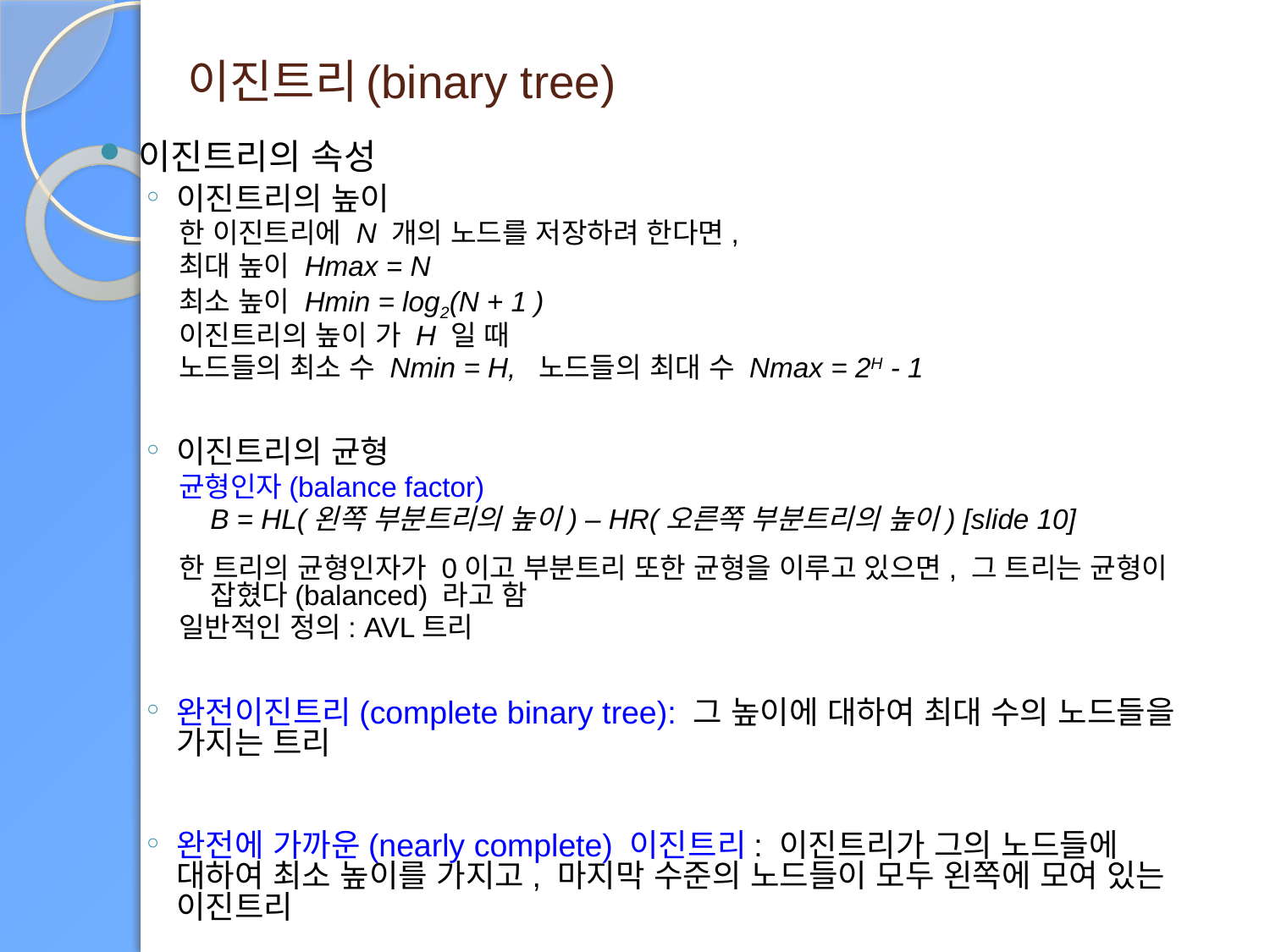

# 이진트리(binary tree)
이진트리의 속성
이진트리의 높이
한 이진트리에 N 개의 노드를 저장하려 한다면,
최대 높이 Hmax = N
최소 높이 Hmin = log2(N + 1 )
이진트리의 높이 가 H 일 때
노드들의 최소 수 Nmin = H,  노드들의 최대 수 Nmax = 2H - 1

이진트리의 균형
균형인자(balance factor)
    B = HL(왼쪽 부분트리의 높이) – HR(오른쪽 부분트리의 높이) [slide 10]

한 트리의 균형인자가 0이고 부분트리 또한 균형을 이루고 있으면, 그 트리는 균형이 잡혔다(balanced) 라고 함
일반적인 정의: AVL트리

완전이진트리(complete binary tree): 그 높이에 대하여 최대 수의 노드들을 가지는 트리

완전에 가까운(nearly complete) 이진트리: 이진트리가 그의 노드들에 대하여 최소 높이를 가지고, 마지막 수준의 노드들이 모두 왼쪽에 모여 있는 이진트리